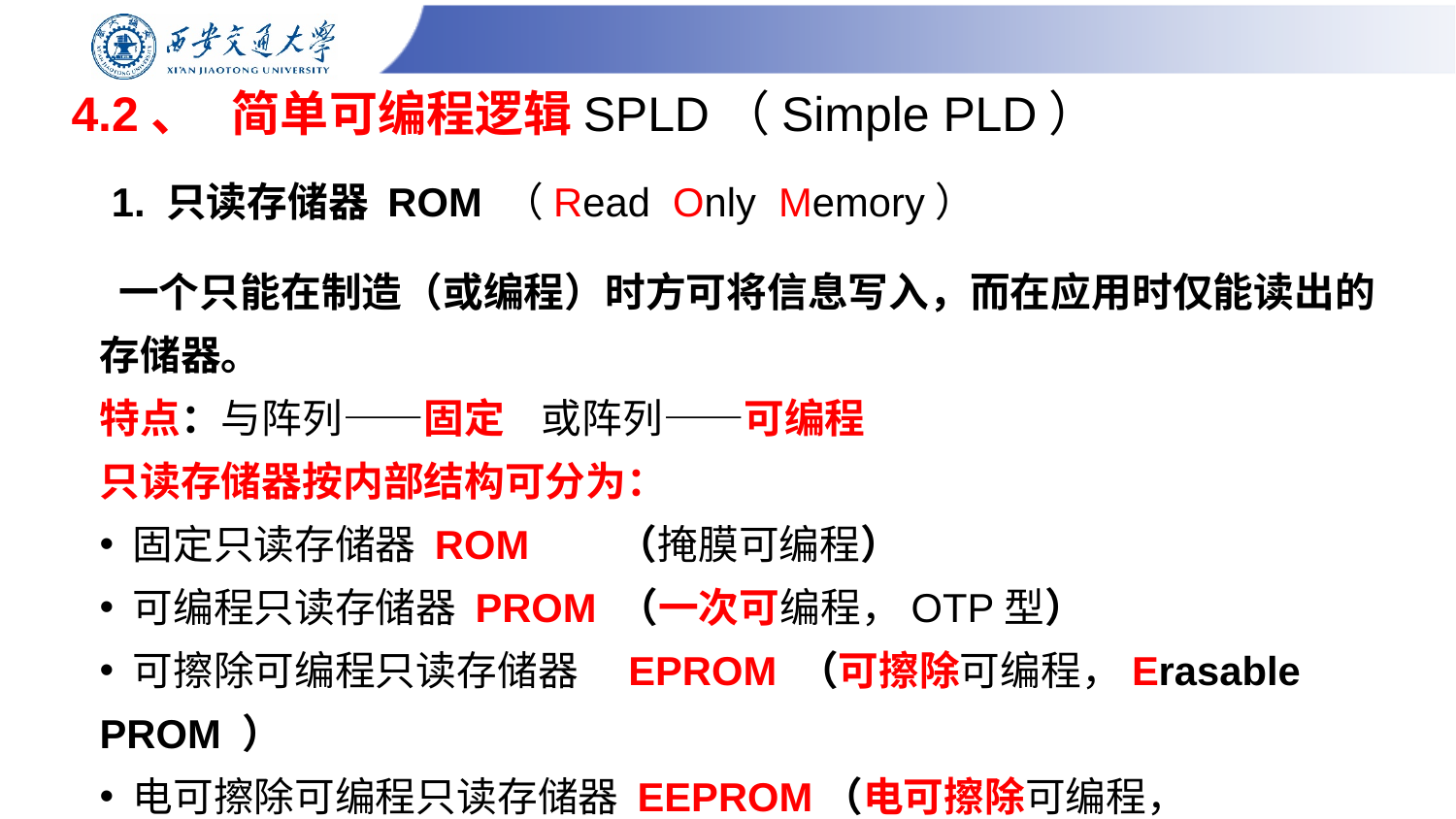

4.2、   简单可编程逻辑SPLD（Simple PLD）
1. 只读存储器 ROM （Read  Only  Memory）

 一个只能在制造（或编程）时方可将信息写入，而在应用时仅能读出的存储器。
特点：与阵列——固定    或阵列——可编程
只读存储器按内部结构可分为：
 固定只读存储器 ROM       （掩膜可编程）
 可编程只读存储器 PROM （一次可编程，OTP型）
 可擦除可编程只读存储器　EPROM （可擦除可编程，Erasable PROM ）
 电可擦除可编程只读存储器 EEPROM（电可擦除可编程， Electrically Erasable PROM ）